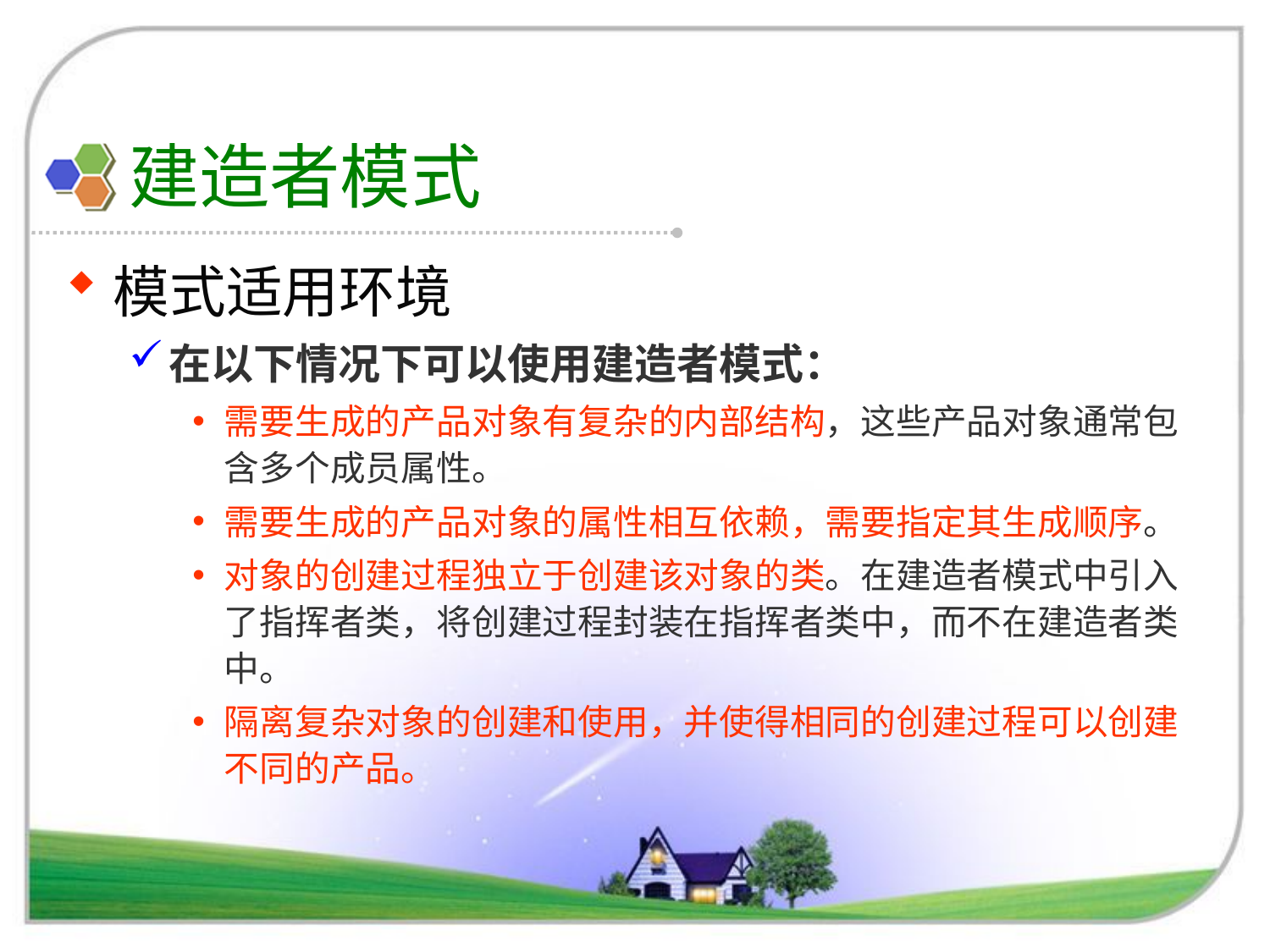

# 建造者模式
模式适用环境
在以下情况下可以使用建造者模式：
需要生成的产品对象有复杂的内部结构，这些产品对象通常包含多个成员属性。
需要生成的产品对象的属性相互依赖，需要指定其生成顺序。
对象的创建过程独立于创建该对象的类。在建造者模式中引入了指挥者类，将创建过程封装在指挥者类中，而不在建造者类中。
隔离复杂对象的创建和使用，并使得相同的创建过程可以创建不同的产品。